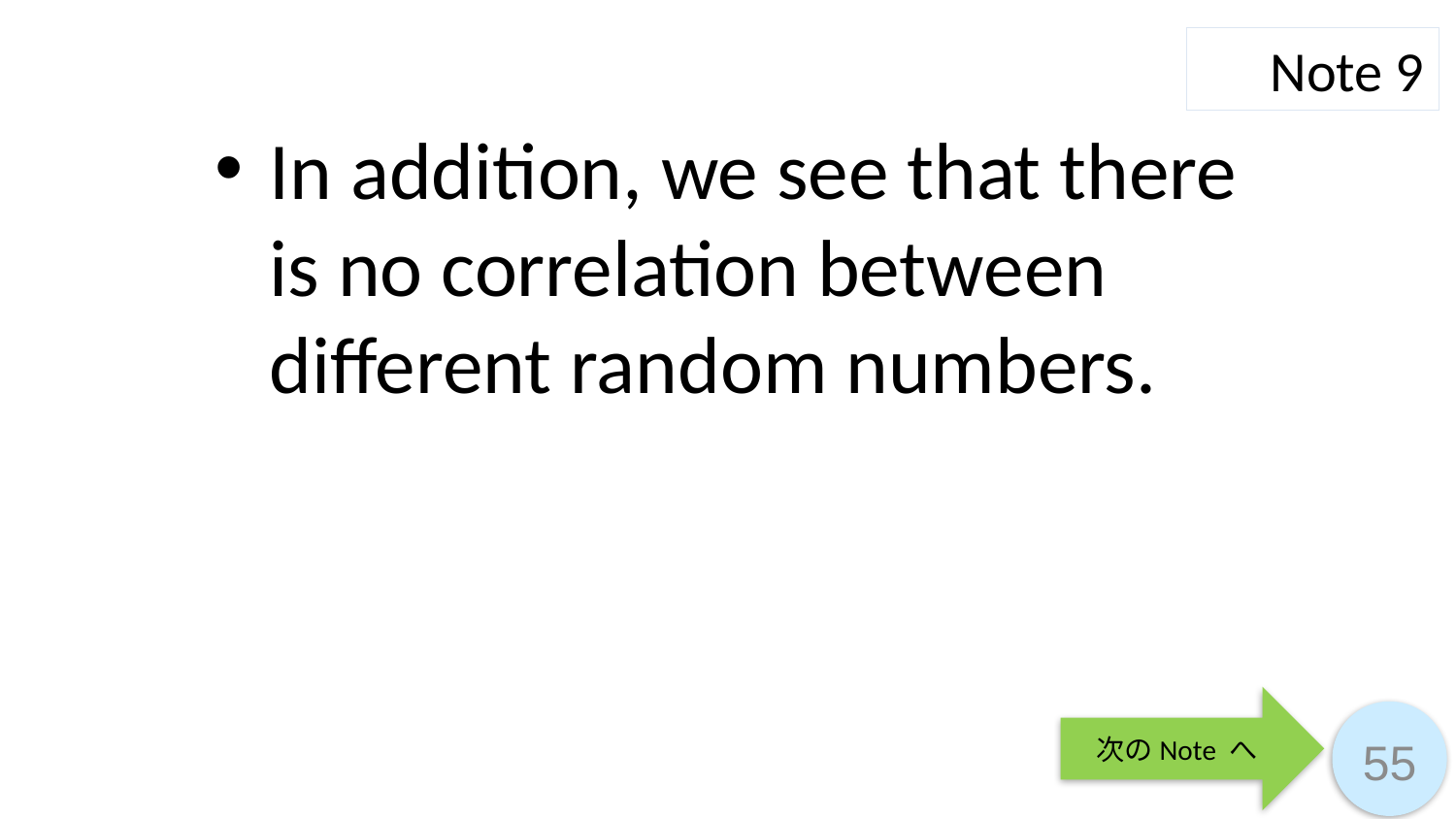

Note 9
In addition, we see that there is no correlation between different random numbers.
次のNote へ
55